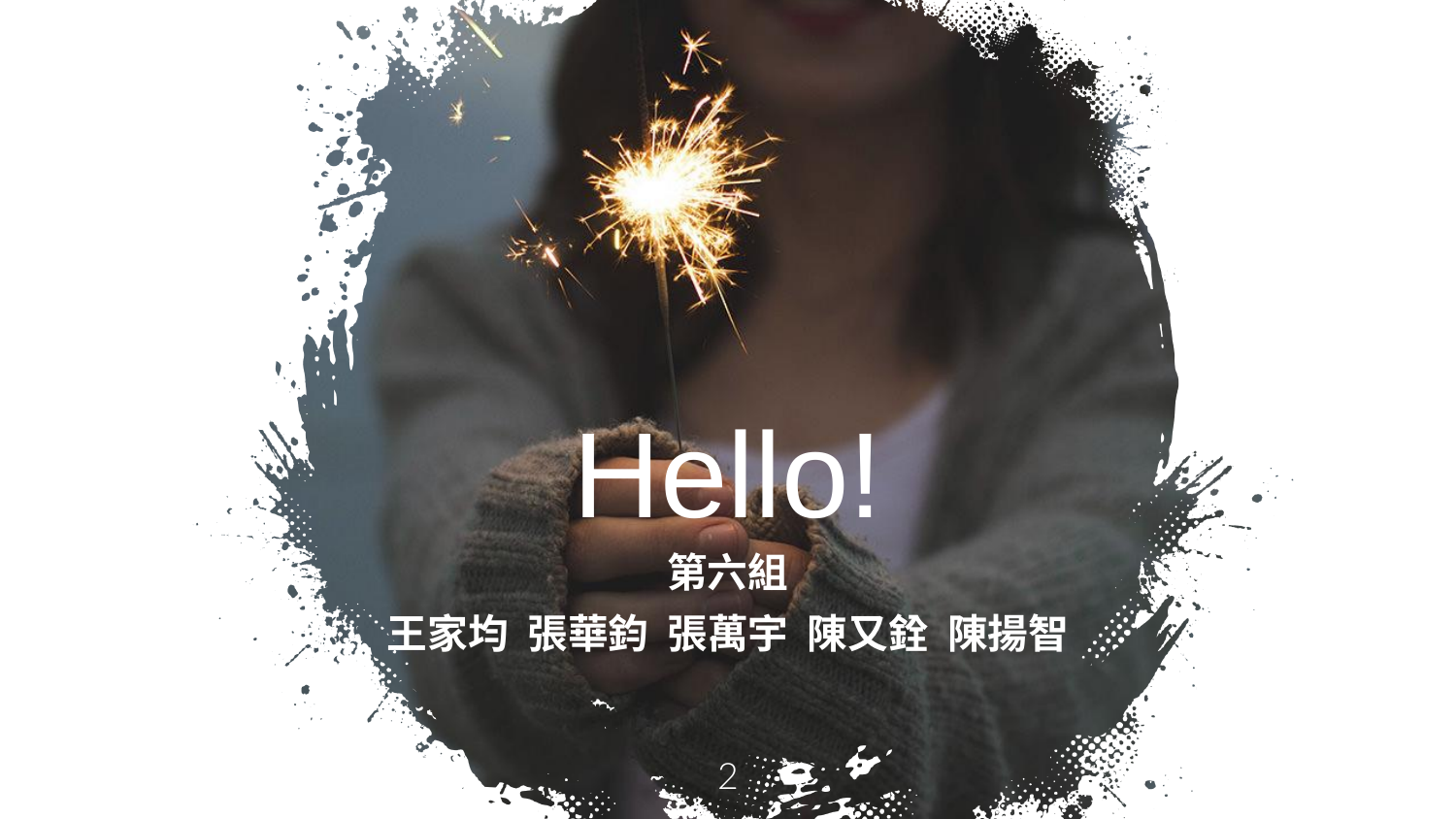

Hello!
第六組
王家均  張華鈞  張萬宇  陳又銓  陳揚智
2